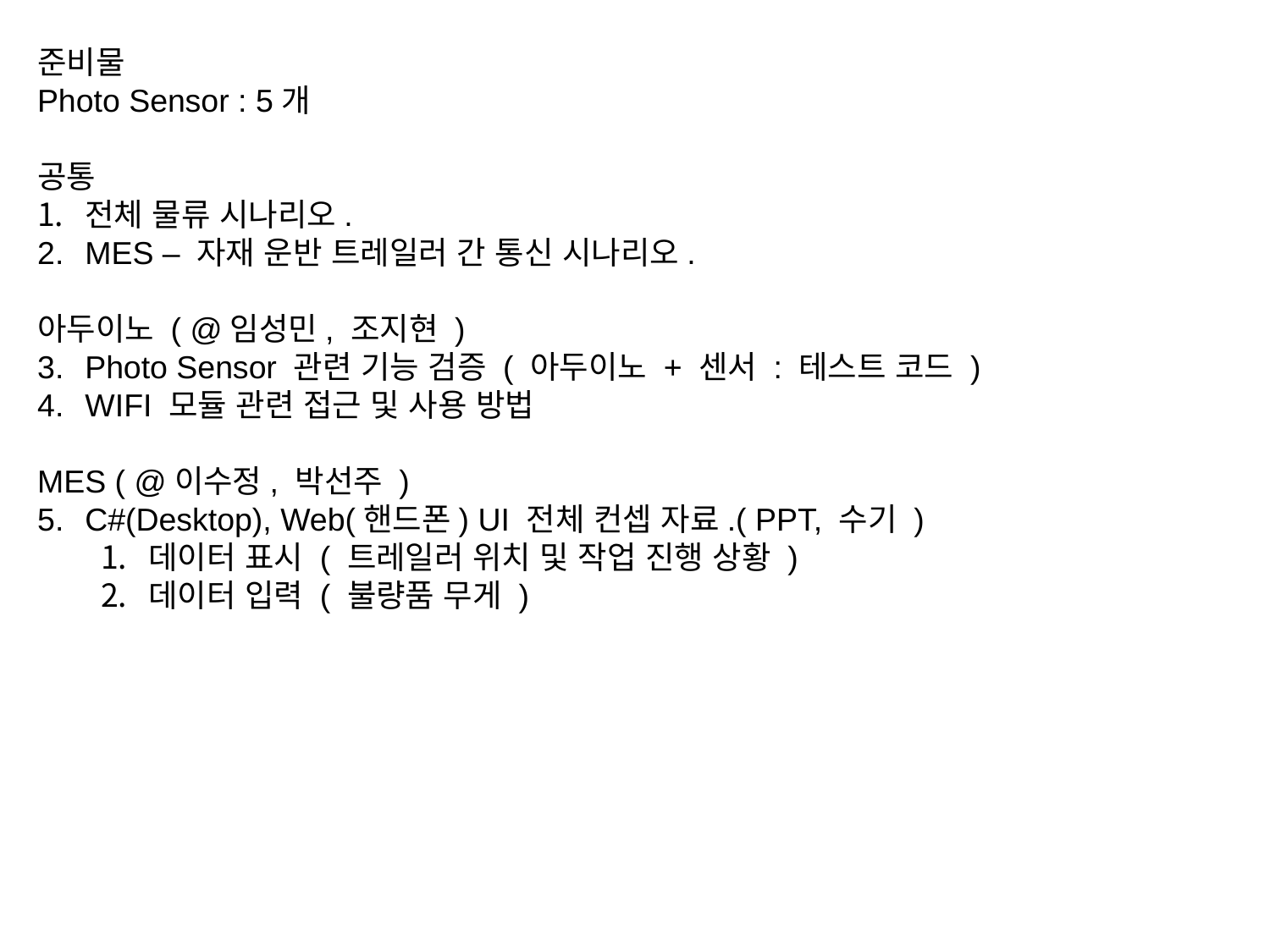

준비물
Photo Sensor : 5개

공통
전체 물류 시나리오.
MES – 자재 운반 트레일러 간 통신 시나리오.

아두이노 ( @임성민, 조지현 )
Photo Sensor 관련 기능 검증 ( 아두이노 + 센서 : 테스트 코드 )
WIFI 모듈 관련 접근 및 사용 방법

MES ( @이수정, 박선주 )
C#(Desktop), Web(핸드폰) UI 전체 컨셉 자료.( PPT, 수기 )
데이터 표시 ( 트레일러 위치 및 작업 진행 상황 )
데이터 입력 ( 불량품 무게 )